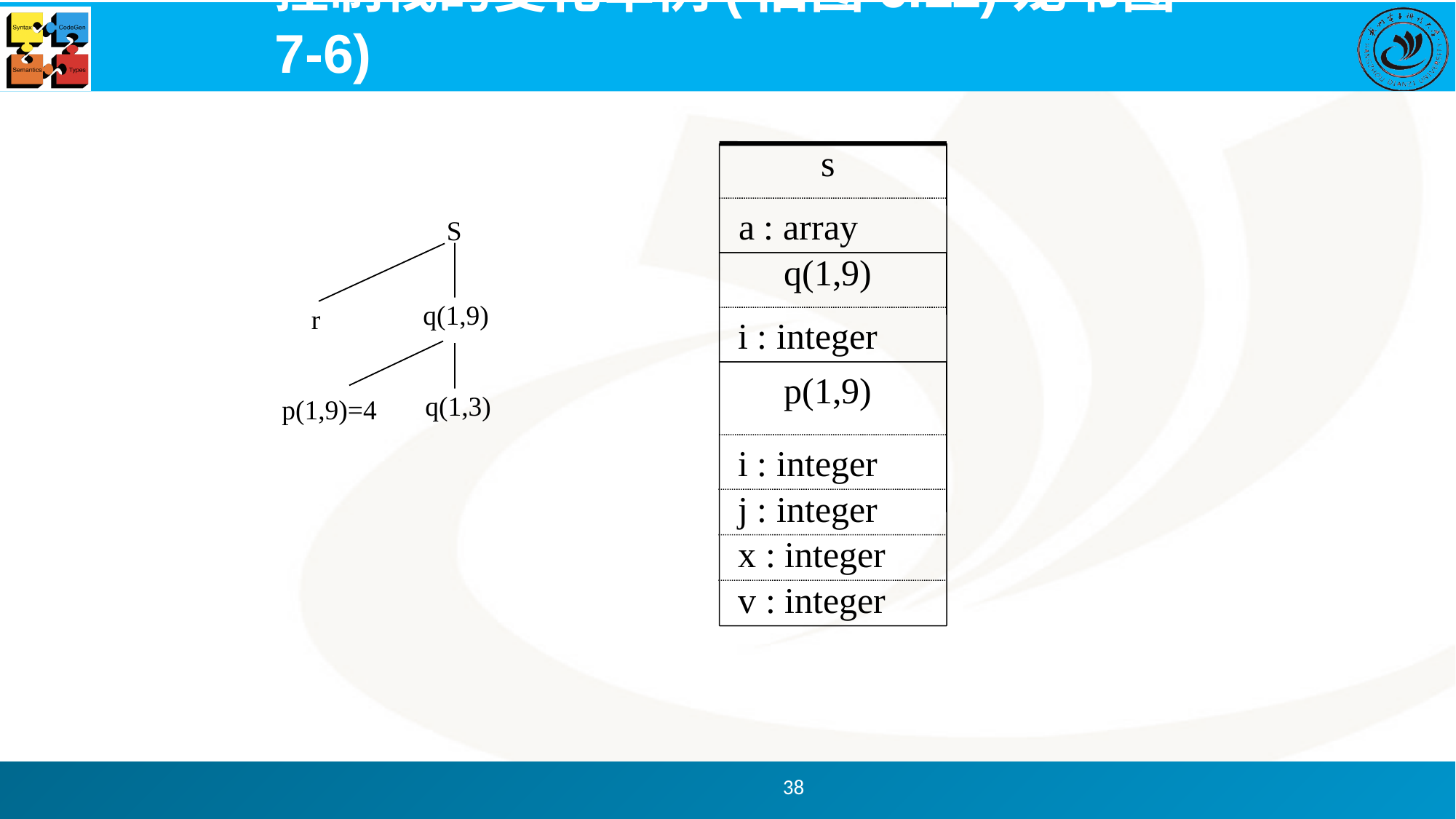

# 控制栈的变化举例(旧图6.11)龙书图7-6)
s

a : array
S

  q(1,9)

r
q(1,9)

 i : integer

p(1,9)=4

 q(1,3)
p(1,9)

 i : integer

 j : integer

 x : integer

 v : integer

38